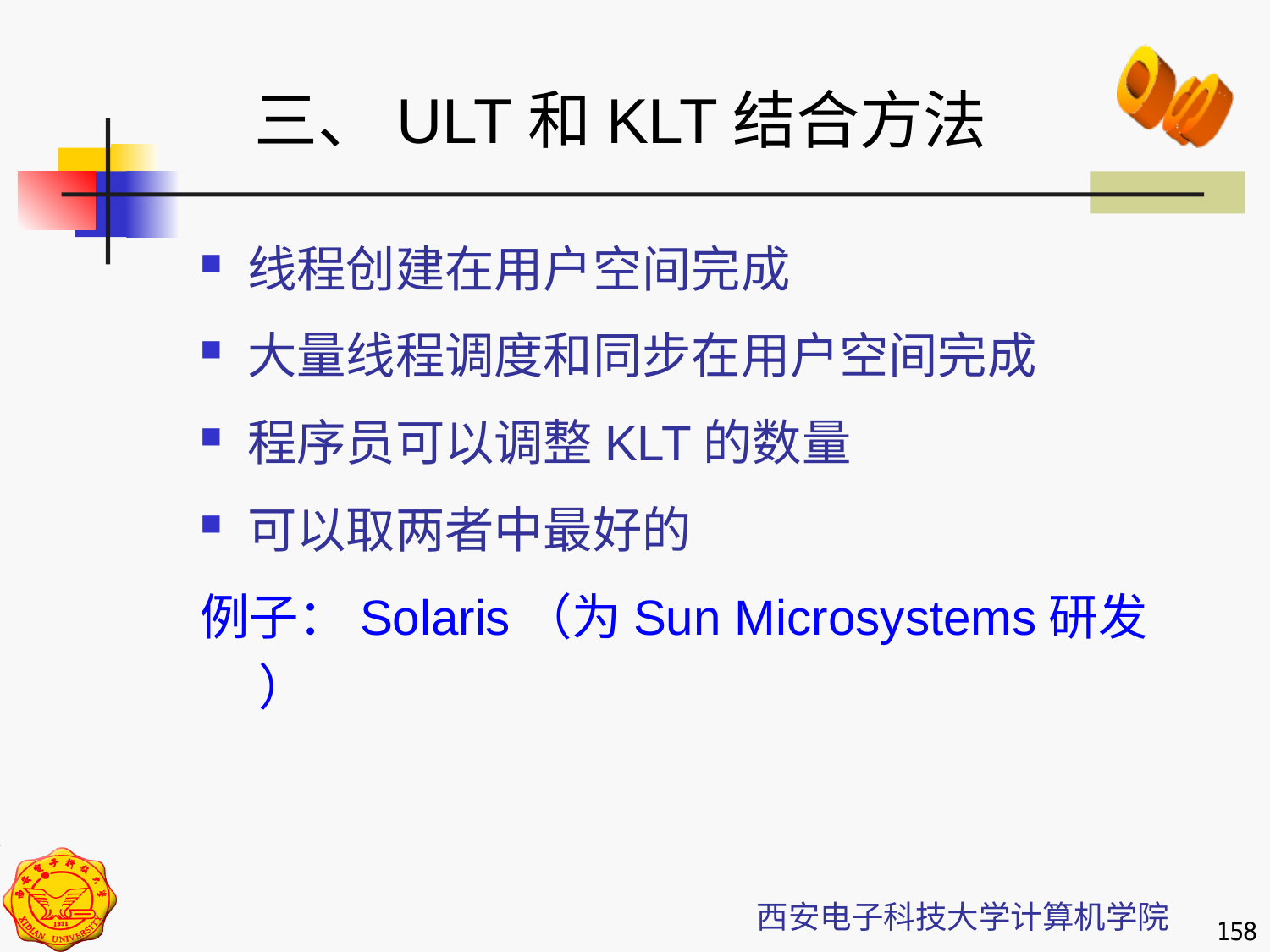

三、ULT和KLT结合方法
线程创建在用户空间完成
大量线程调度和同步在用户空间完成
程序员可以调整KLT的数量
可以取两者中最好的
例子：Solaris（为Sun Microsystems研发 ）
158